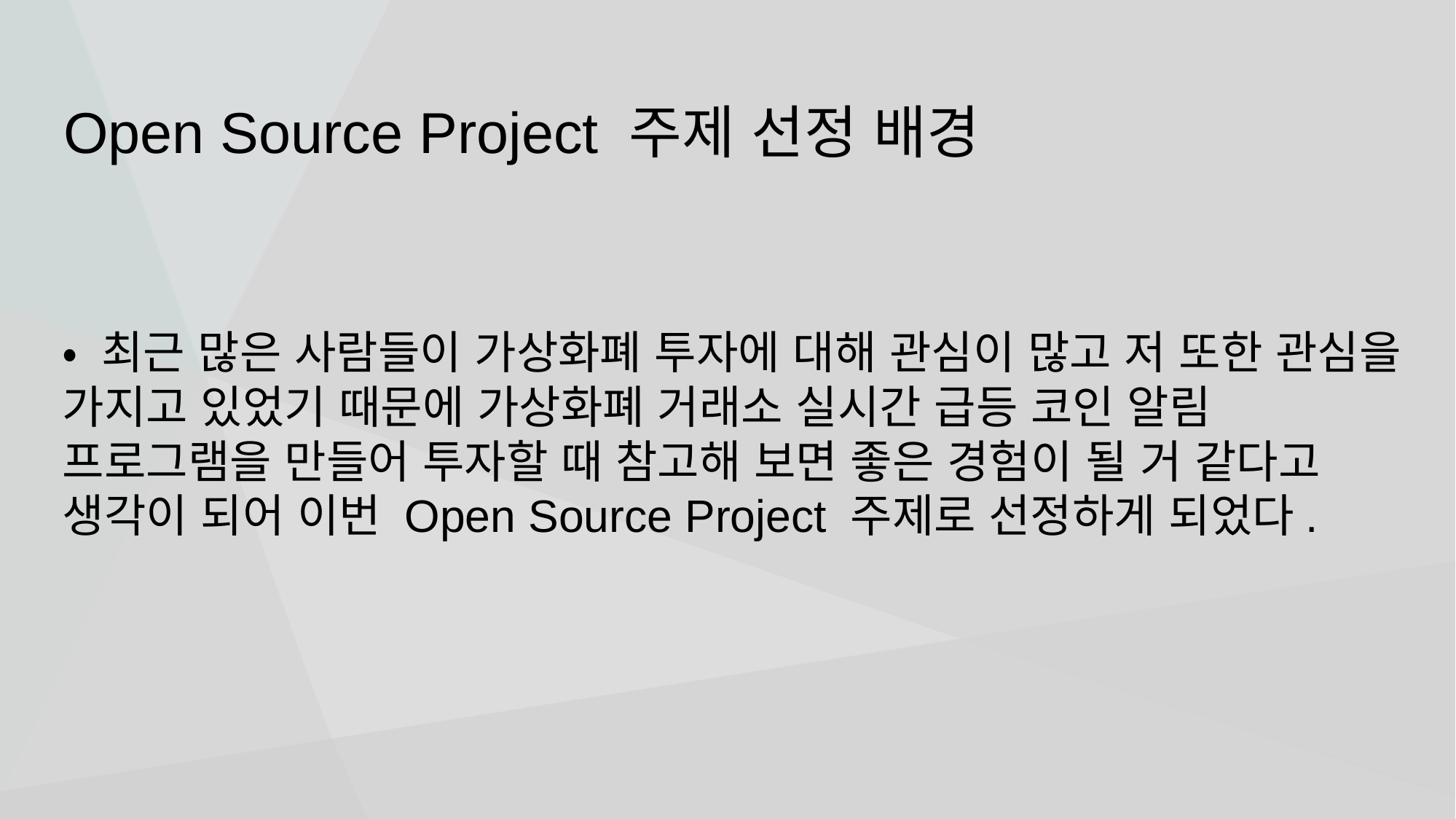

# Open Source Project 주제 선정 배경
• 최근 많은 사람들이 가상화폐 투자에 대해 관심이 많고 저 또한 관심을 가지고 있었기 때문에 가상화폐 거래소 실시간 급등 코인 알림 프로그램을 만들어 투자할 때 참고해 보면 좋은 경험이 될 거 같다고 생각이 되어 이번 Open Source Project 주제로 선정하게 되었다.